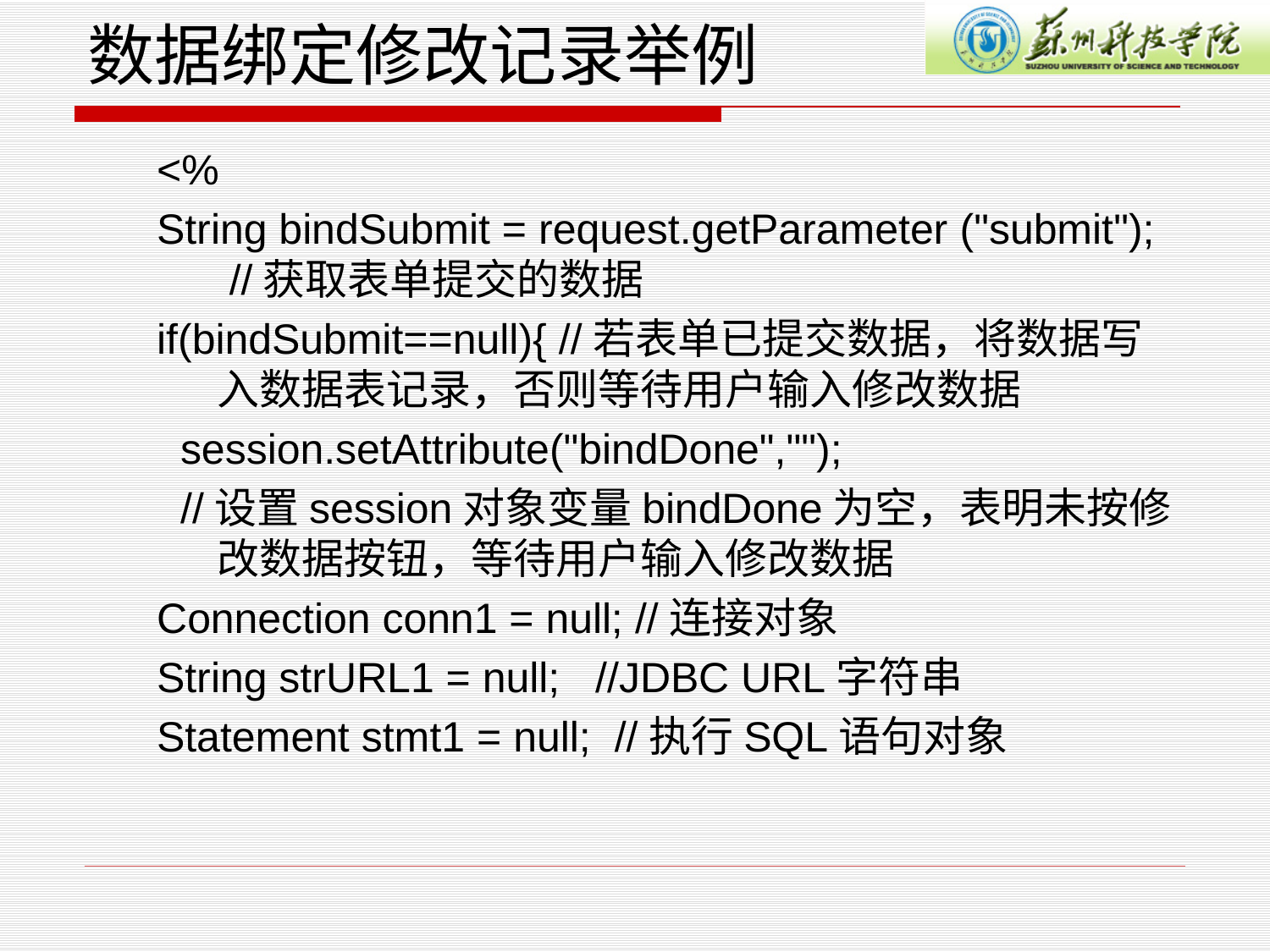

# 数据绑定修改记录举例
<%
String bindSubmit = request.getParameter ("submit");   //获取表单提交的数据
if(bindSubmit==null){ //若表单已提交数据，将数据写入数据表记录，否则等待用户输入修改数据
  session.setAttribute("bindDone","");
  //设置session对象变量bindDone为空，表明未按修改数据按钮，等待用户输入修改数据
Connection conn1 = null; //连接对象
String strURL1 = null;   //JDBC URL字符串
Statement stmt1 = null;  //执行SQL语句对象